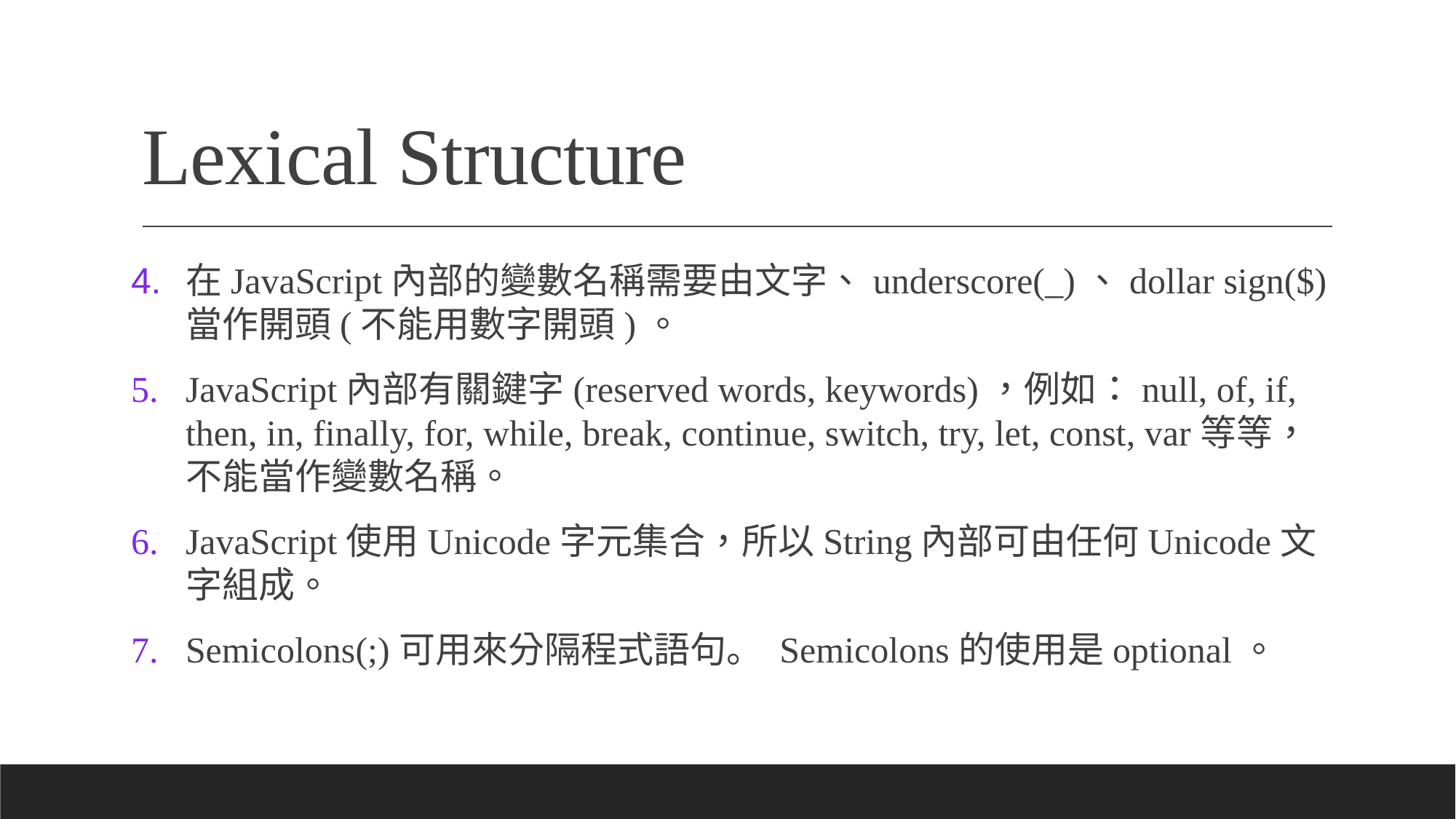

# Lexical Structure
在JavaScript內部的變數名稱需要由文字、underscore(_)、dollar sign($)當作開頭(不能用數字開頭)。
JavaScript內部有關鍵字(reserved words, keywords)，例如：null, of, if, then, in, finally, for, while, break, continue, switch, try, let, const, var等等，不能當作變數名稱。
JavaScript使用Unicode字元集合，所以String內部可由任何Unicode文字組成。
Semicolons(;)可用來分隔程式語句。 Semicolons的使用是optional。